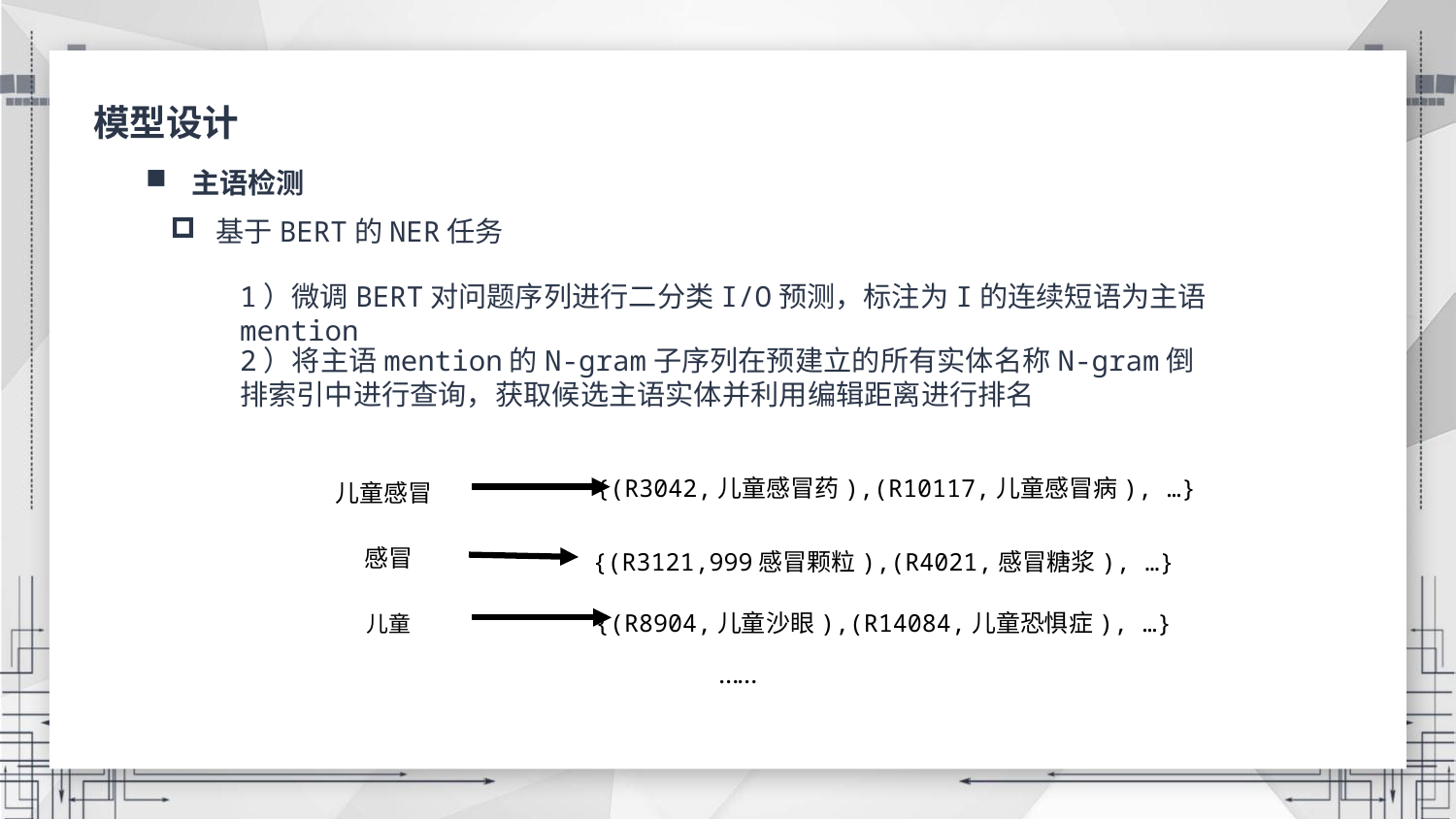

模型设计
主语检测
基于BERT的NER任务
1）微调BERT对问题序列进行二分类I/O预测，标注为I的连续短语为主语mention
2）将主语mention的N-gram子序列在预建立的所有实体名称N-gram倒排索引中进行查询，获取候选主语实体并利用编辑距离进行排名
{(R3042,儿童感冒药),(R10117,儿童感冒病), …}
儿童感冒
内部人员提升
感冒
{(R3121,999感冒颗粒),(R4021,感冒糖浆), …}
{(R8904,儿童沙眼),(R14084,儿童恐惧症), …}
儿童
……